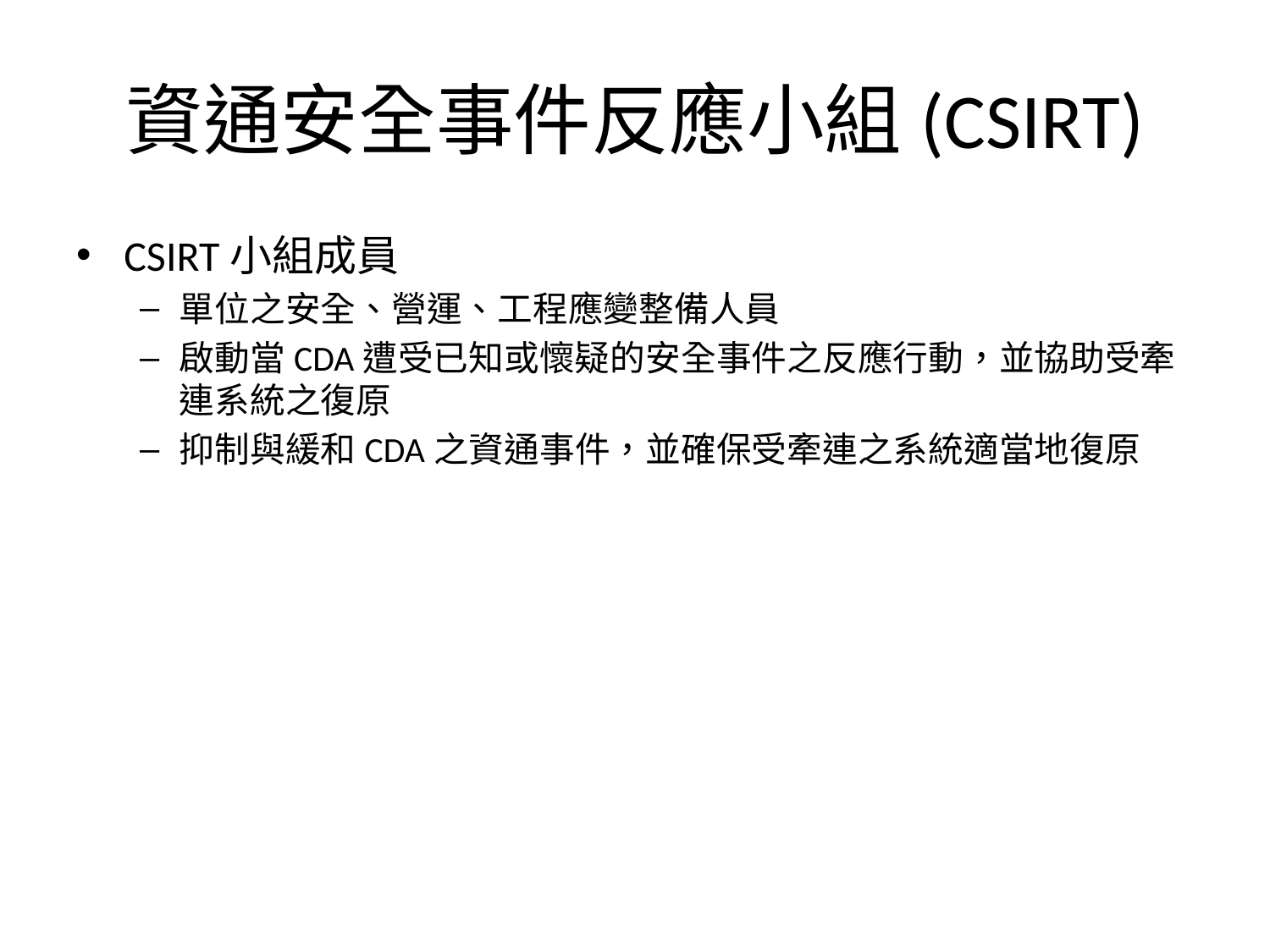

# 資通安全事件反應小組(CSIRT)
CSIRT小組成員
單位之安全、營運、工程應變整備人員
啟動當CDA遭受已知或懷疑的安全事件之反應行動，並協助受牽連系統之復原
抑制與緩和CDA之資通事件，並確保受牽連之系統適當地復原